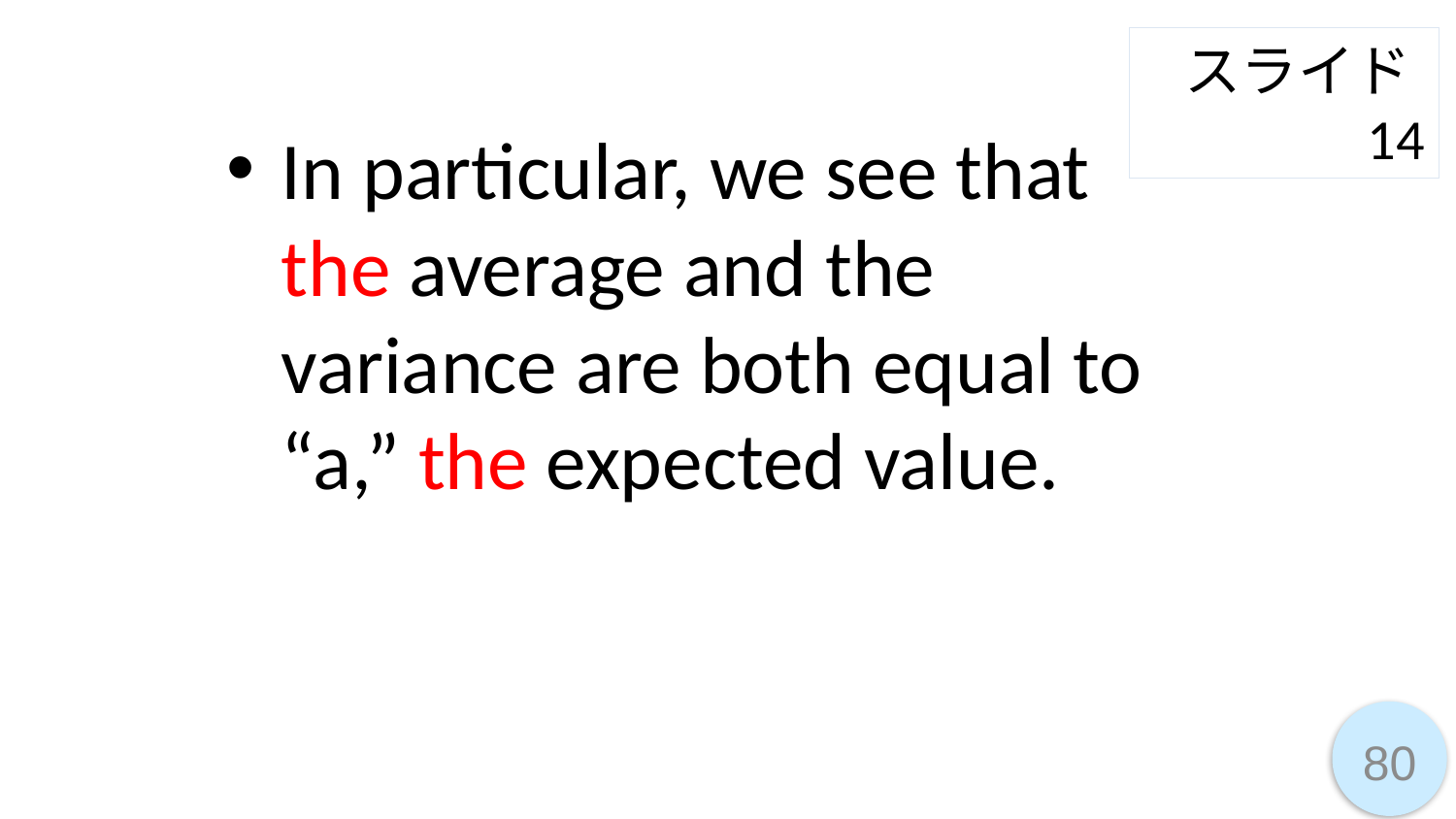

スライド14
In particular, we see that the average and the variance are both equal to “a,” the expected value.
80